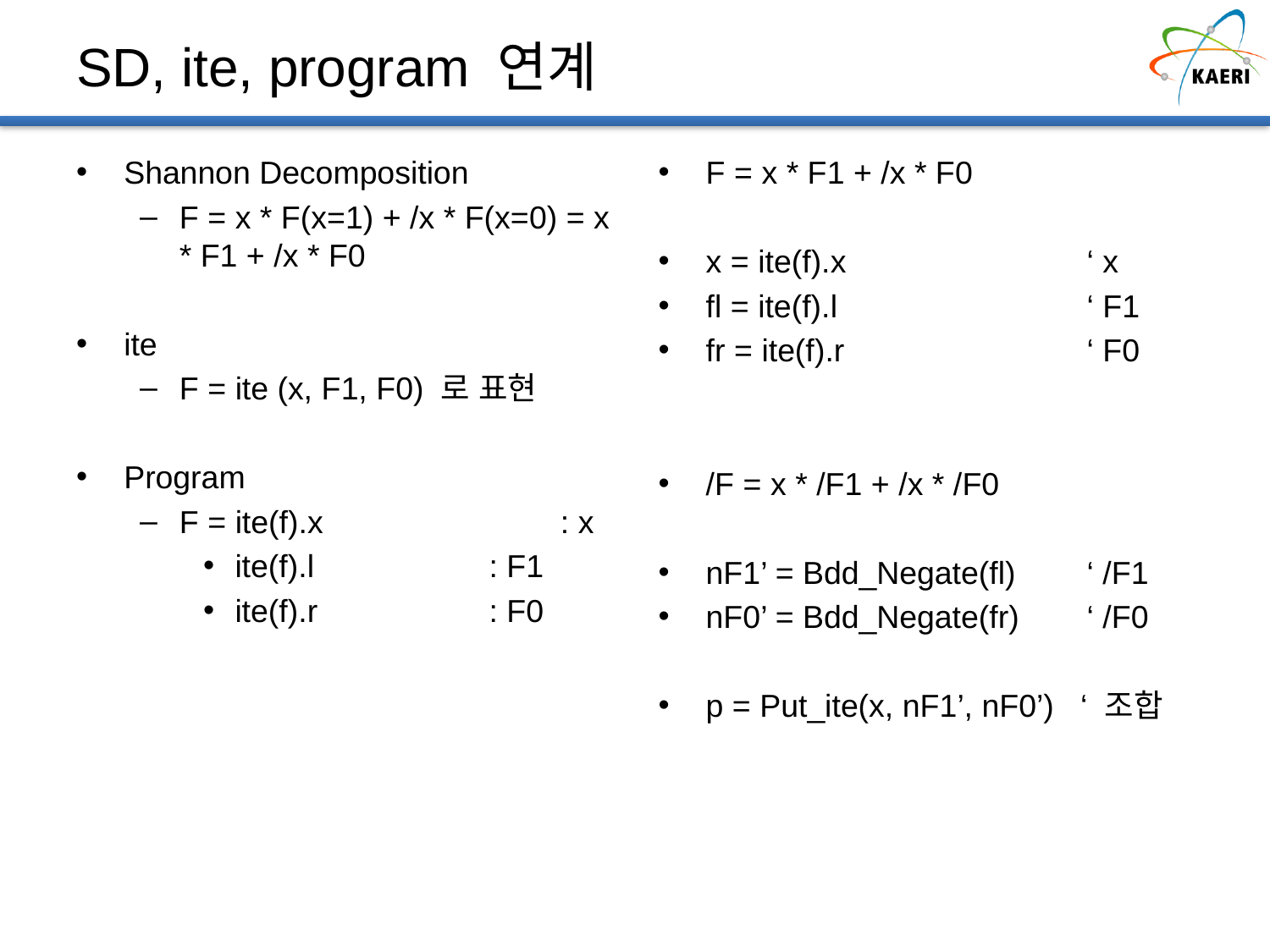

# SD, ite, program 연계
Shannon Decomposition
F = x * F(x=1) + /x * F(x=0) = x * F1 + /x * F0

ite
F = ite (x, F1, F0) 로 표현

Program
F = ite(f).x		: x
ite(f).l		: F1
ite(f).r		: F0
F = x * F1 + /x * F0

x = ite(f).x		‘ x
fl = ite(f).l		‘ F1
fr = ite(f).r		‘ F0

/F = x * /F1 + /x * /F0

nF1’ = Bdd_Negate(fl)	‘ /F1
nF0’ = Bdd_Negate(fr)	‘ /F0

p = Put_ite(x, nF1’, nF0’)   ‘ 조합